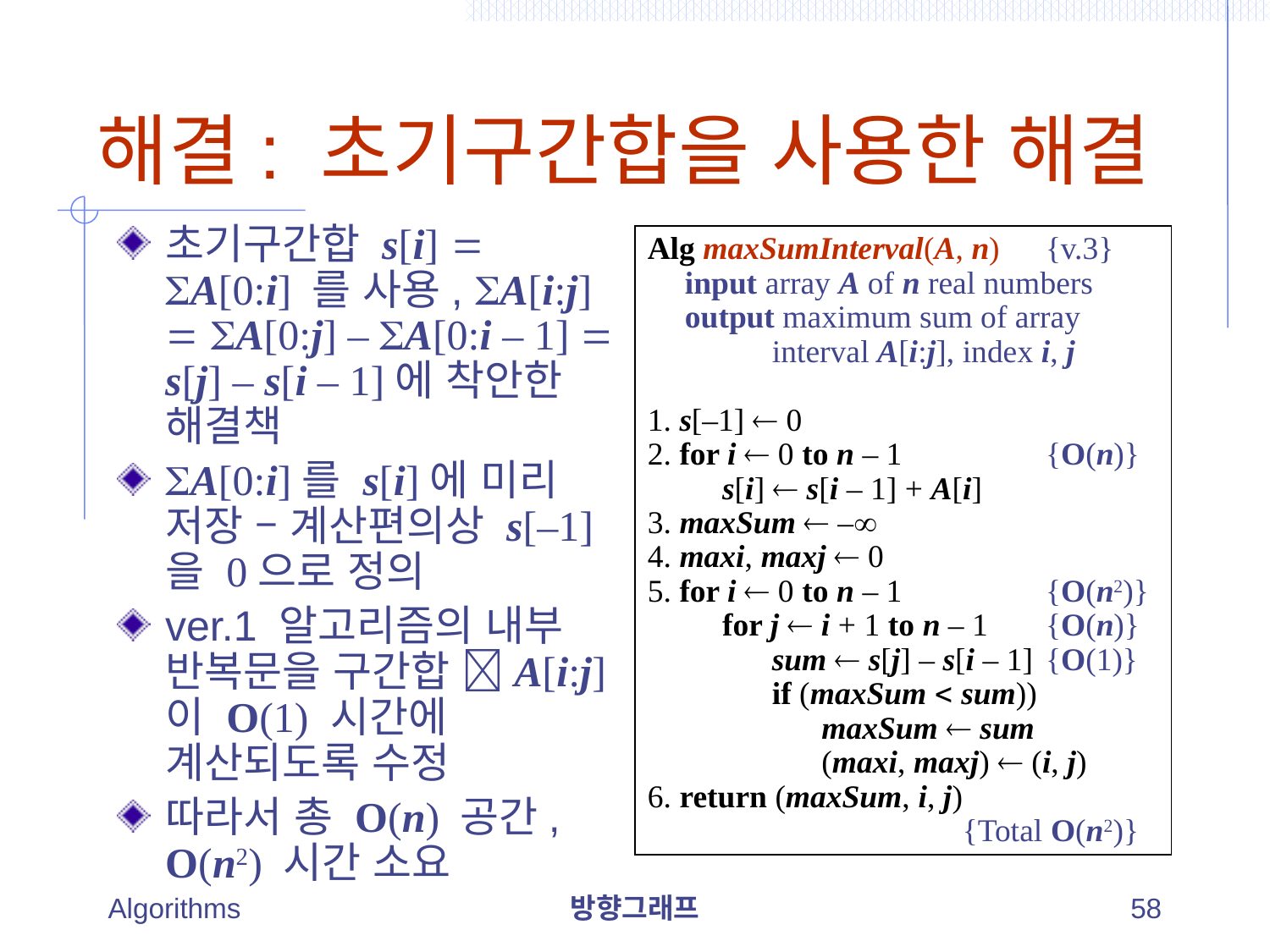

# 해결: 초기구간합을 사용한 해결
초기구간합 s[i] = ΣA[0:i] 를 사용, ΣA[i:j] = ΣA[0:j] – ΣA[0:i – 1] = s[j] – s[i – 1]에 착안한 해결책
ΣA[0:i]를 s[i]에 미리 저장 – 계산편의상 s[–1]을 0으로 정의
ver.1 알고리즘의 내부 반복문을 구간합 ΣA[i:j]이 O(1) 시간에 계산되도록 수정
따라서 총 O(n) 공간, O(n2) 시간 소요
Alg maxSumInterval(A, n)		{v.3}
	input array A of n real numbers
	output maximum sum of array 					interval A[i:j], index i, j

1. s[–1] ← 0
2. for i ← 0 to n – 1				{O(n)}
		s[i] ← s[i – 1] + A[i]
3. maxSum ← –∞
4. maxi, maxj ← 0
5. for i ← 0 to n – 1				{O(n2)}
		for j ← i + 1 to n – 1		{O(n)}
			sum ← s[j] – s[i – 1]	{O(1)}
			if (maxSum < sum))
				maxSum ← sum
				(maxi, maxj) ← (i, j)
6. return (maxSum, i, j)
			{Total O(n2)}
Algorithms
방향그래프
58